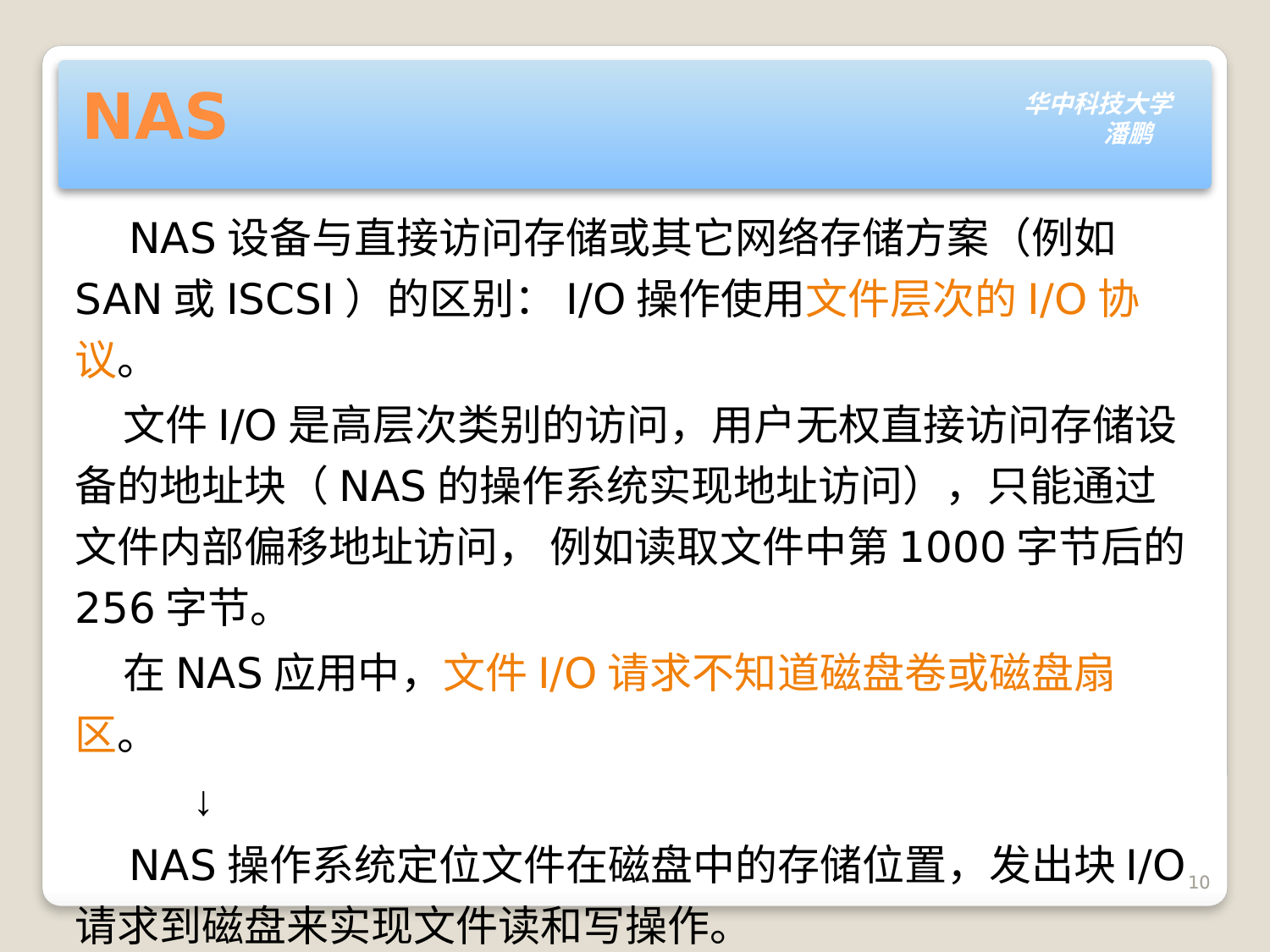

# NAS
    NAS设备与直接访问存储或其它网络存储方案（例如SAN或ISCSI）的区别：I/O操作使用文件层次的I/O协议。
    文件I/O是高层次类别的访问，用户无权直接访问存储设备的地址块（NAS的操作系统实现地址访问），只能通过文件内部偏移地址访问， 例如读取文件中第1000字节后的256字节。
    在NAS应用中，文件I/O请求不知道磁盘卷或磁盘扇区。
          ↓
    NAS操作系统定位文件在磁盘中的存储位置，发出块I/O请求到磁盘来实现文件读和写操作。
10
10